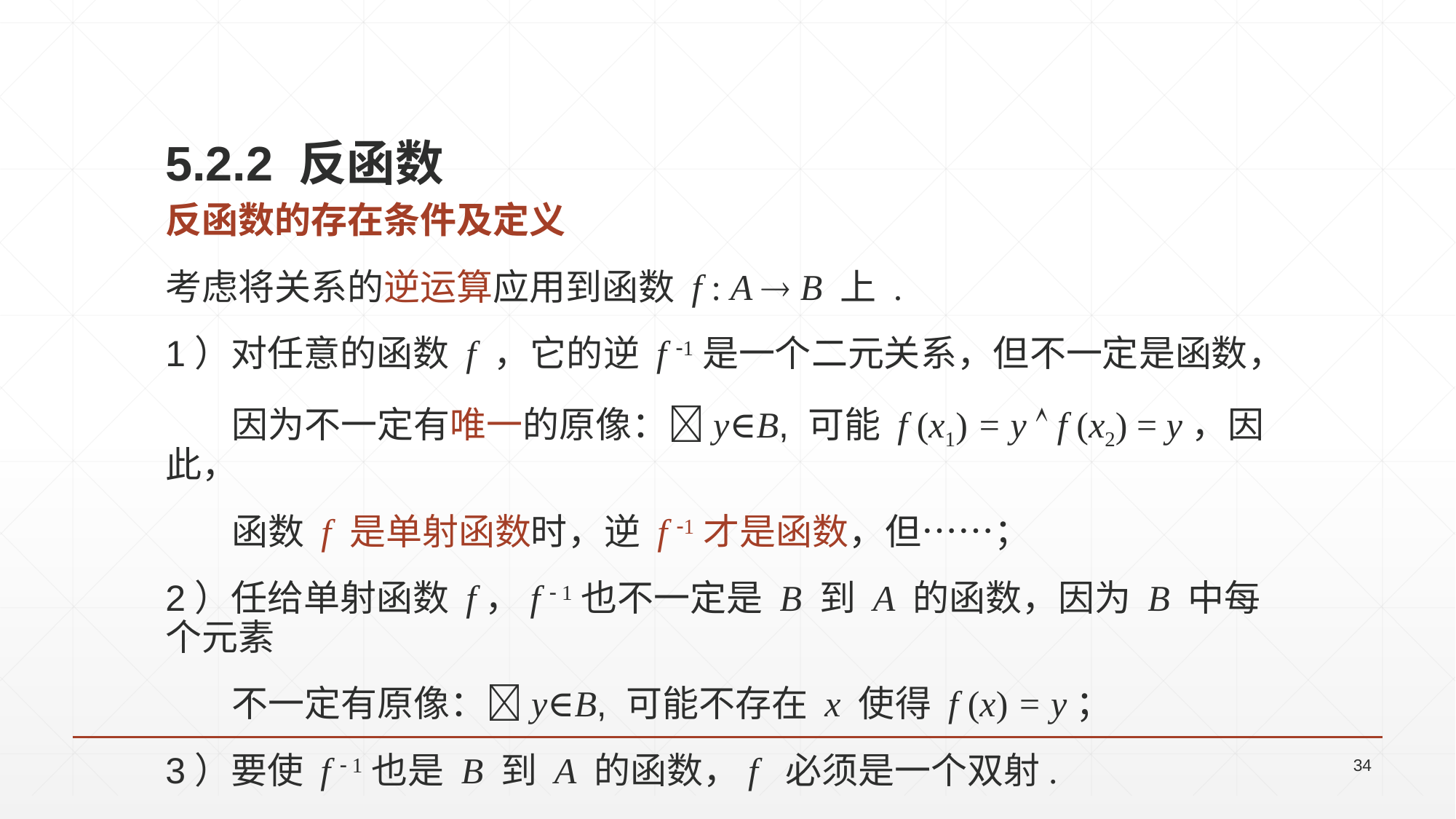

5.2.2 反函数
反函数的存在条件及定义
考虑将关系的逆运算应用到函数 f : A → B 上 .
1）对任意的函数 f ，它的逆 f −1是一个二元关系，但不一定是函数，
       因为不一定有唯一的原像：∃y∈B, 可能 f (x1) = y ∧ f (x2) = y，因此，
       函数 f 是单射函数时，逆 f −1才是函数，但……；
2）任给单射函数 f，f − 1也不一定是 B 到 A 的函数，因为 B 中每个元素
       不一定有原像：∃y∈B, 可能不存在 x 使得 f (x) = y；
3）要使 f − 1也是 B 到 A 的函数，f  必须是一个双射.
34